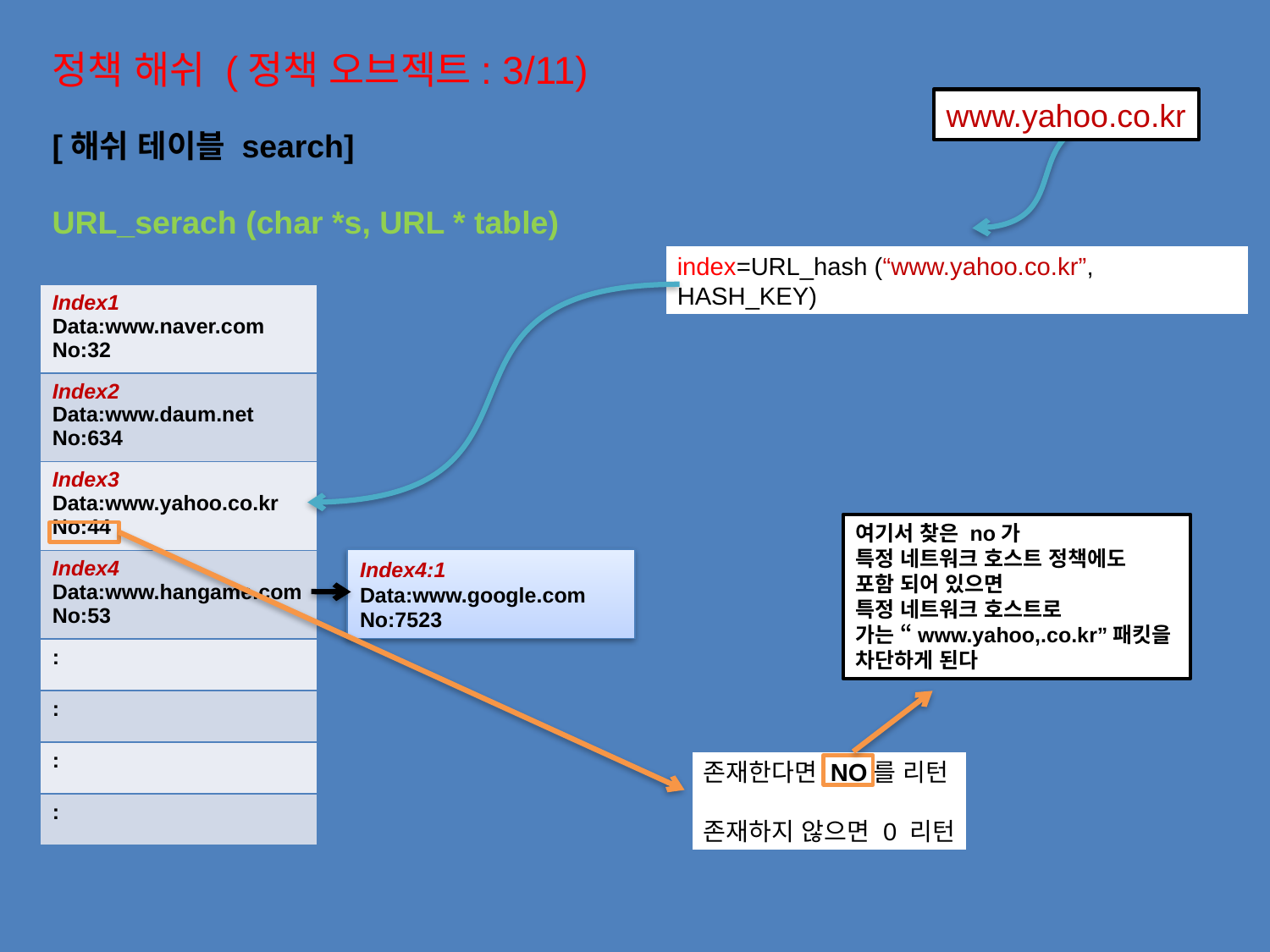

정책 해쉬 (정책 오브젝트: 3/11)
www.yahoo.co.kr
[해쉬 테이블 search]

URL_serach (char *s, URL * table)
index=URL_hash (“www.yahoo.co.kr”, HASH_KEY)
| Index1 Data:www.naver.com No:32 |
| --- |
| Index2 Data:www.daum.net No:634 |
| Index3 Data:www.yahoo.co.kr No:44 |
| Index4 Data:www.hangame.com No:53 |
| : |
| : |
| : |
| : |
여기서 찾은 no가
특정 네트워크 호스트 정책에도
포함 되어 있으면
특정 네트워크 호스트로
가는 “www.yahoo,.co.kr”패킷을
차단하게 된다

Index4:1
Data:www.google.com
No:7523
존재한다면 NO를 리턴

존재하지 않으면 0 리턴